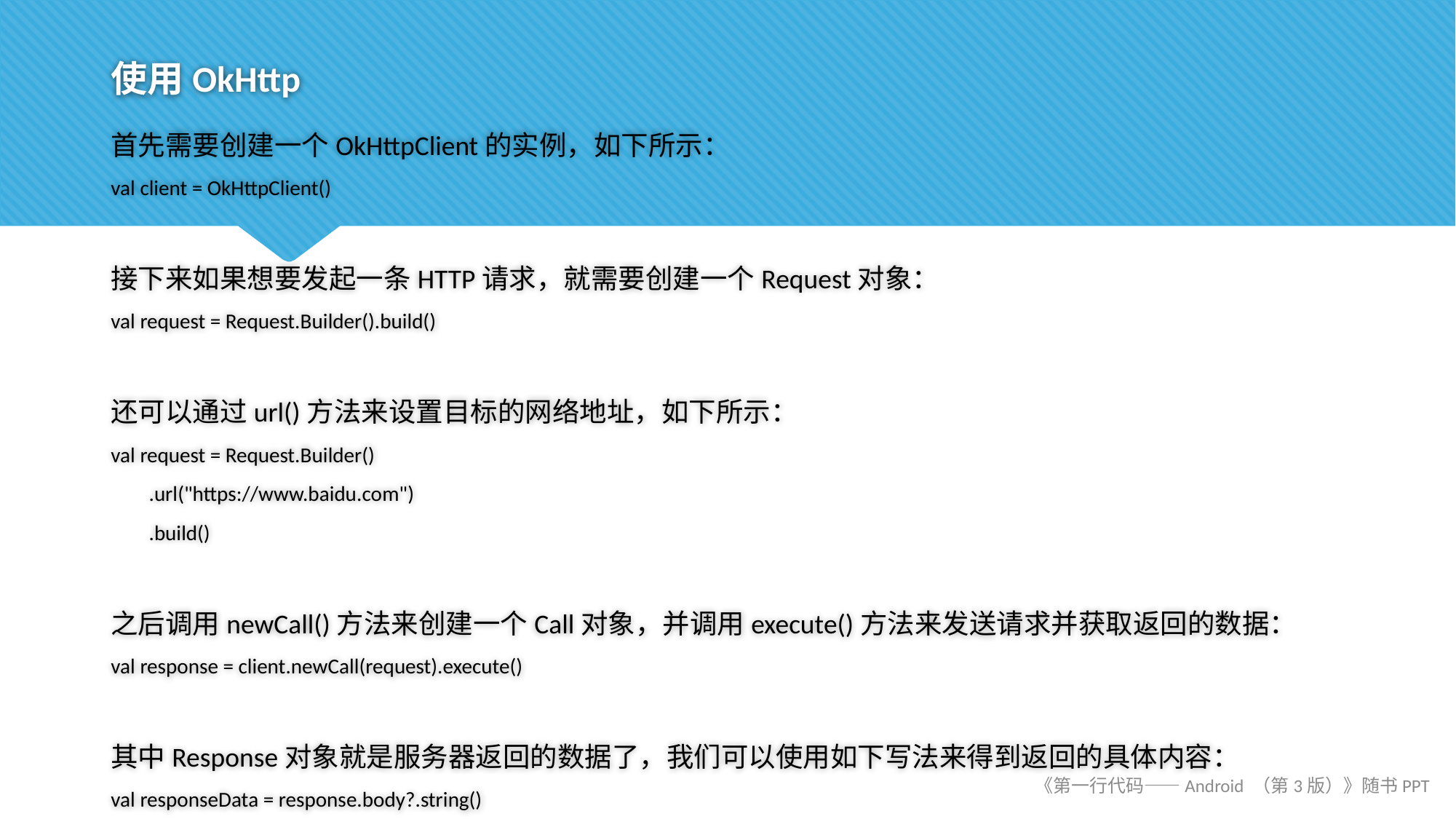

# 使用OkHttp
首先需要创建一个OkHttpClient的实例，如下所示：
val client = OkHttpClient()

接下来如果想要发起一条HTTP请求，就需要创建一个Request对象：
val request = Request.Builder().build()

还可以通过url()方法来设置目标的网络地址，如下所示：
val request = Request.Builder()
        .url("https://www.baidu.com")
        .build()

之后调用newCall()方法来创建一个Call对象，并调用execute()方法来发送请求并获取返回的数据：
val response = client.newCall(request).execute()

其中Response对象就是服务器返回的数据了，我们可以使用如下写法来得到返回的具体内容：
val responseData = response.body?.string()